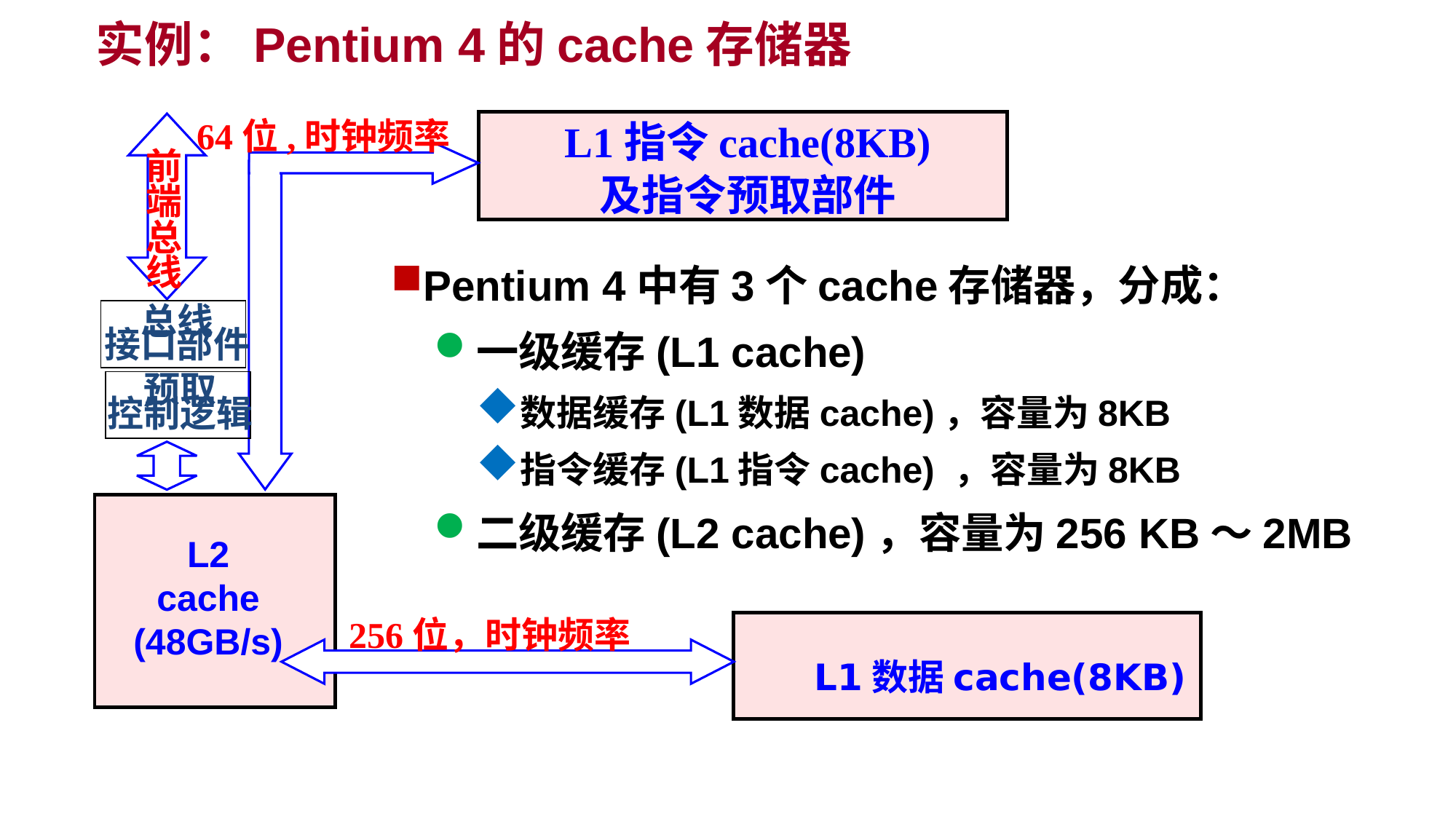

# 实例：Pentium 4的cache存储器
64位,时钟频率
L1指令cache(8KB)
及指令预取部件

前端
总线

Pentium 4中有3个cache存储器，分成：
一级缓存(L1 cache)
数据缓存(L1数据cache)，容量为8KB
指令缓存(L1指令cache) ，容量为8KB
二级缓存(L2 cache)，容量为256 KB～2MB

总线
接口部件

预取
控制逻辑

L2
cache
(48GB/s)
256位，时钟频率

  L1数据cache(8KB)